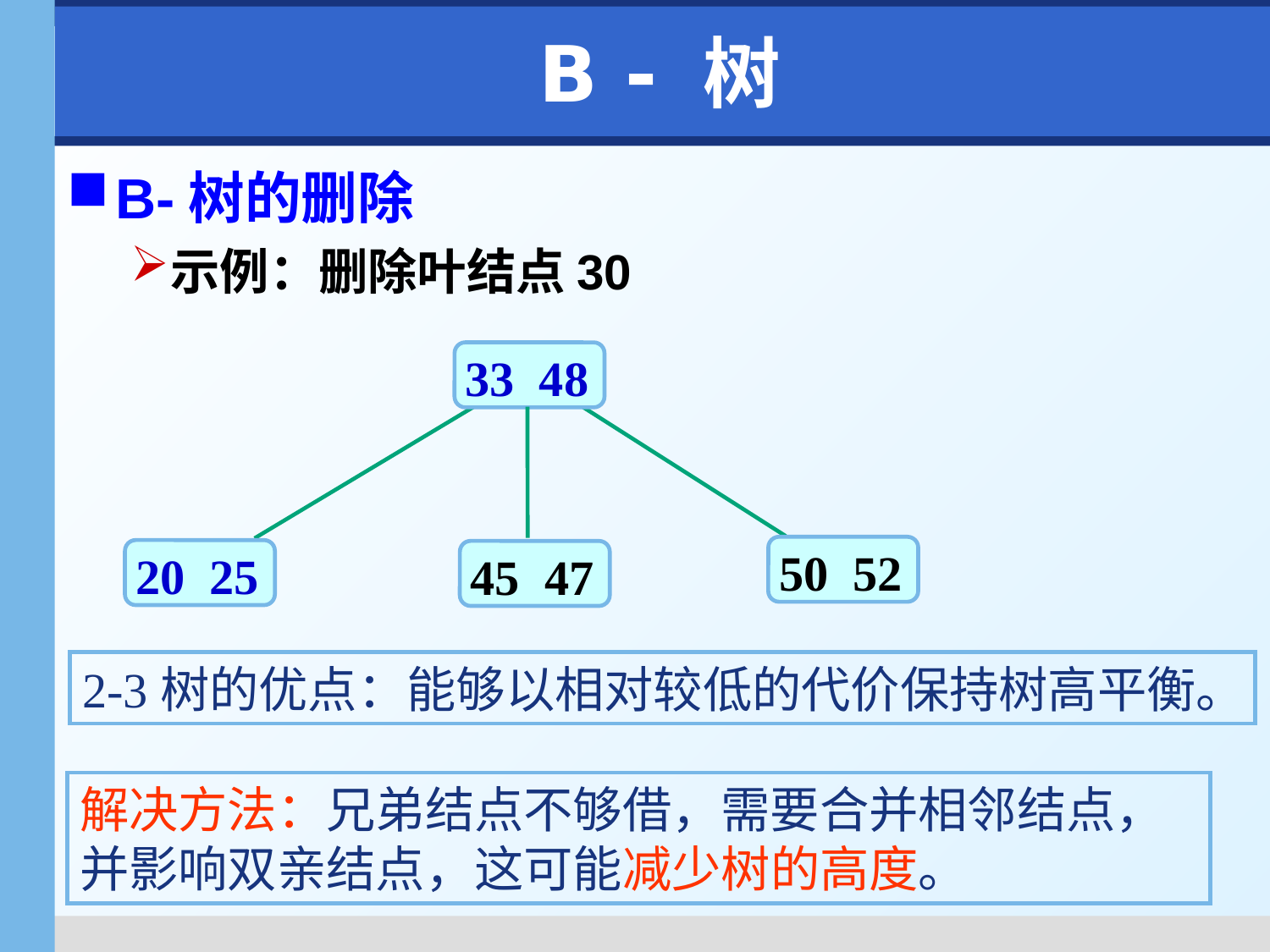

# B - 树
B-树的删除
示例：删除叶结点30

33  48

50  52
20  25
45  47
2-3树的优点：能够以相对较低的代价保持树高平衡。
解决方法：兄弟结点不够借，需要合并相邻结点，并影响双亲结点，这可能减少树的高度。